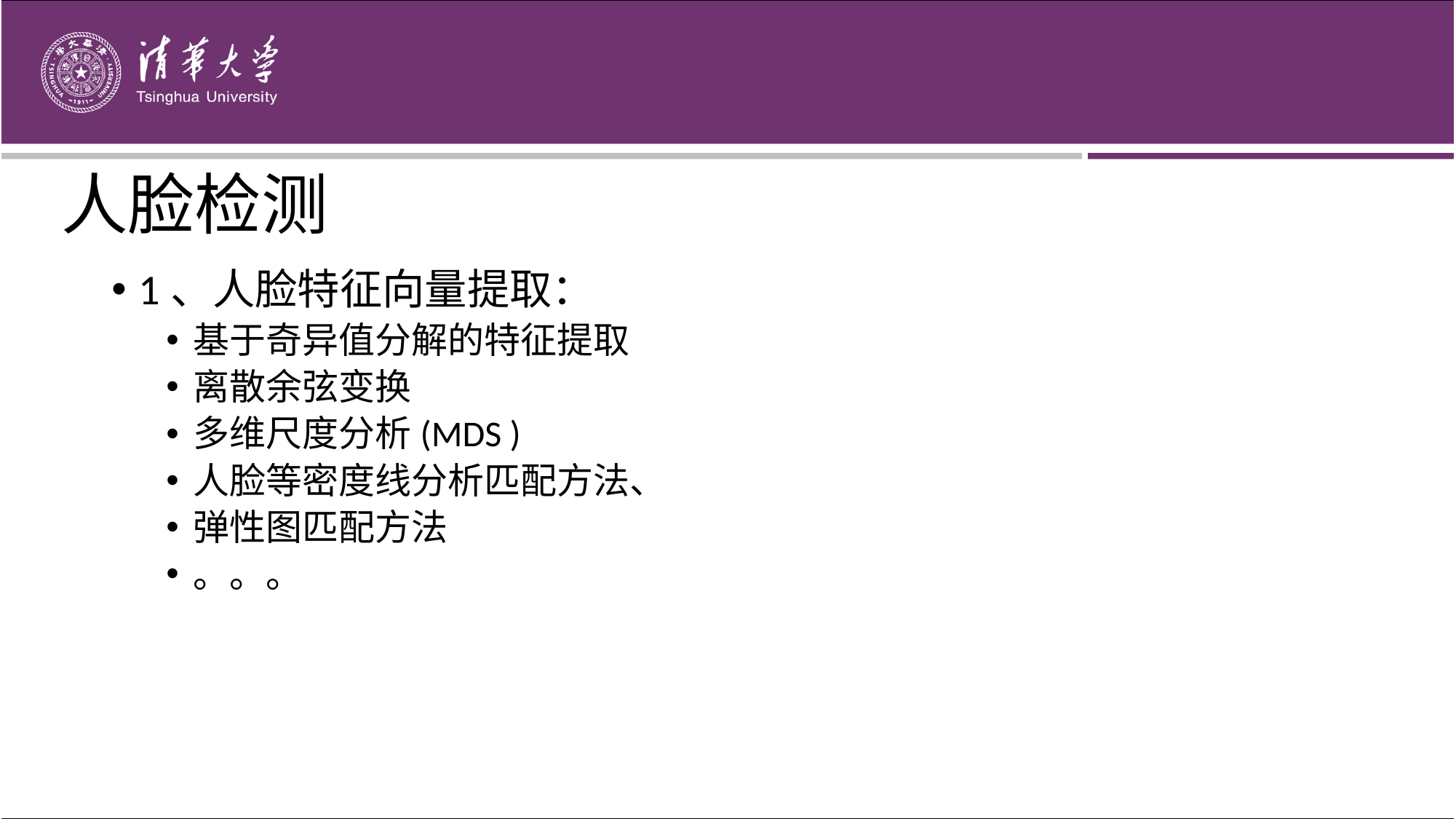

人脸检测
1、人脸特征向量提取：
基于奇异值分解的特征提取
离散余弦变换
多维尺度分析(MDS )
人脸等密度线分析匹配方法、
弹性图匹配方法
。。。